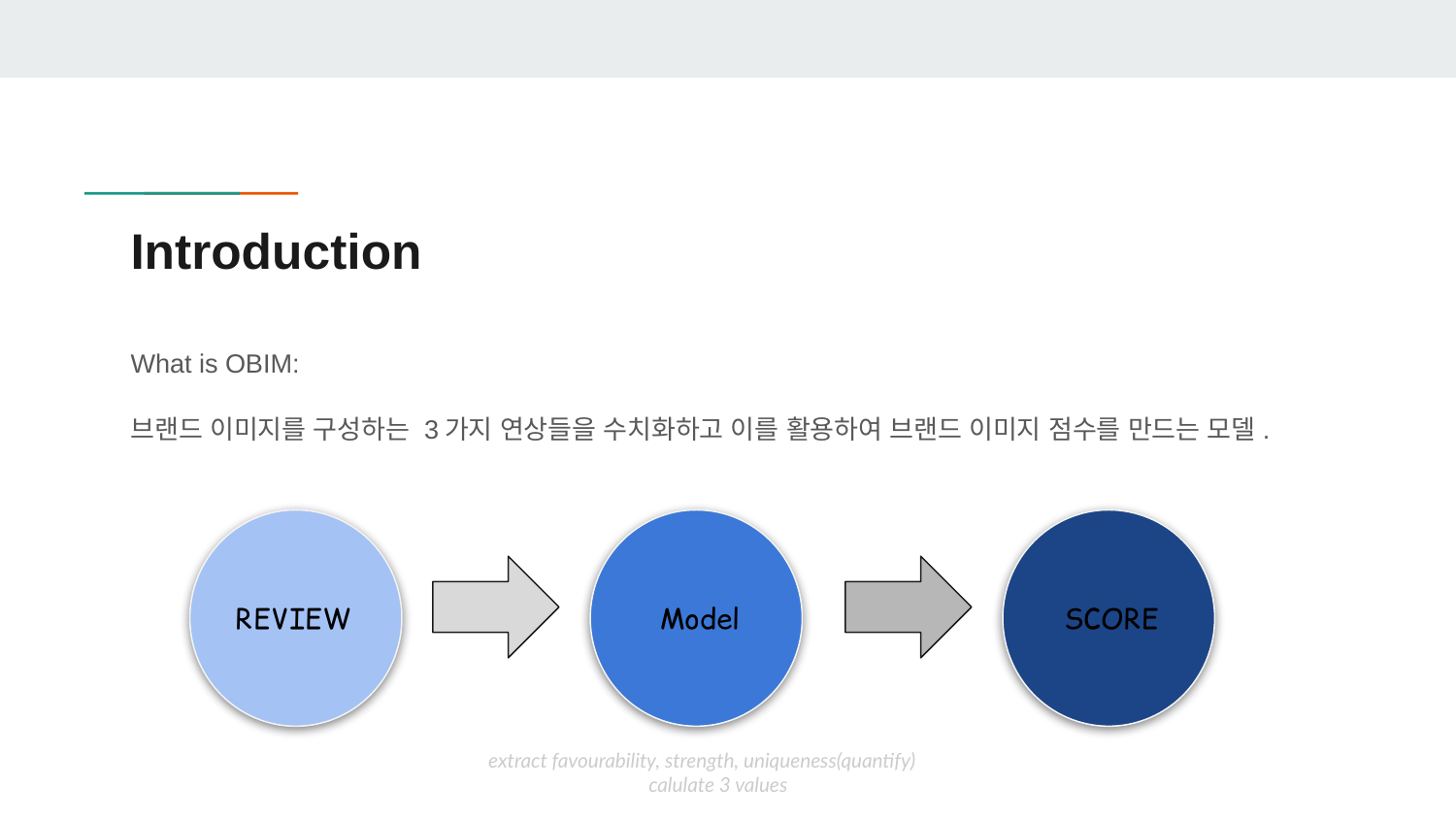

# Introduction

What is OBIM:
브랜드 이미지를 구성하는 3가지 연상들을 수치화하고 이를 활용하여 브랜드 이미지 점수를 만드는 모델.

REVIEW
   Model
  SCORE

 extract favourability, strength, uniqueness(quantify)
                    calulate 3 values